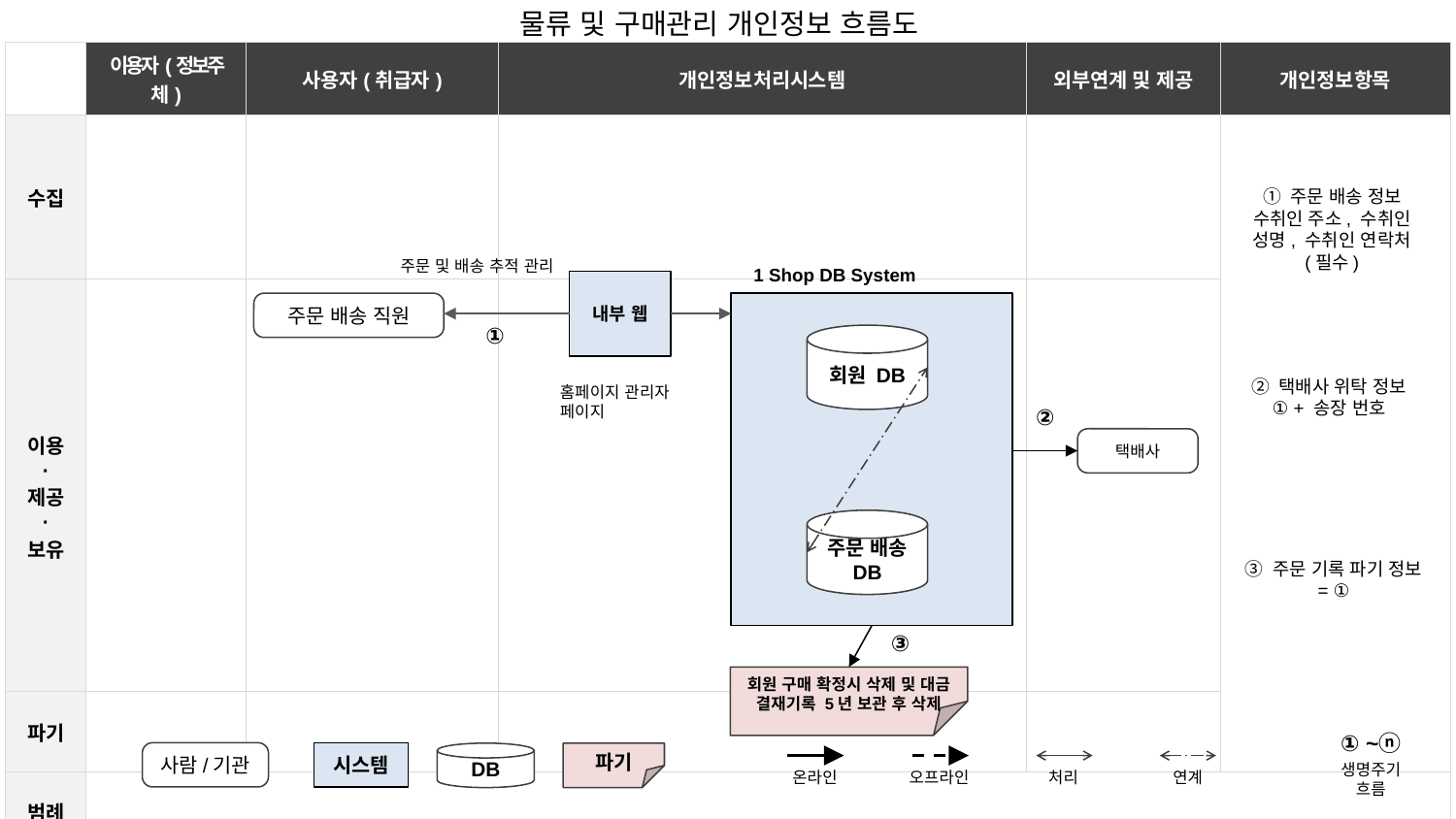

물류 및 구매관리 개인정보 흐름도
|  | 이용자(정보주체) | 사용자(취급자) | 개인정보처리시스템 | 외부연계 및 제공 | 개인정보항목 |
| --- | --- | --- | --- | --- | --- |
| 수집 |  |  |  |  |  |
| 이용 · 제공 · 보유 |  |  |  |  |  |
| 파기 |  |  |  |  |  |
| 범례 |  |  |  |  |  |
① 주문 배송 정보
수취인 주소, 수취인 성명, 수취인 연락처 (필수)
주문 및 배송 추적 관리
1 Shop DB System
내부 웹
주문 배송 직원

①
② 택배사 위탁 정보
① + 송장 번호
회원 DB
홈페이지 관리자 페이지
②
택배사
③ 주문 기록 파기 정보
= ①
주문 배송 DB
③
회원 구매 확정시 삭제 및 대금 결재기록 5년 보관 후 삭제
① ~ⓝ
생명주기 흐름
사람/기관
시스템
DB
파기
온라인
오프라인
처리
연계